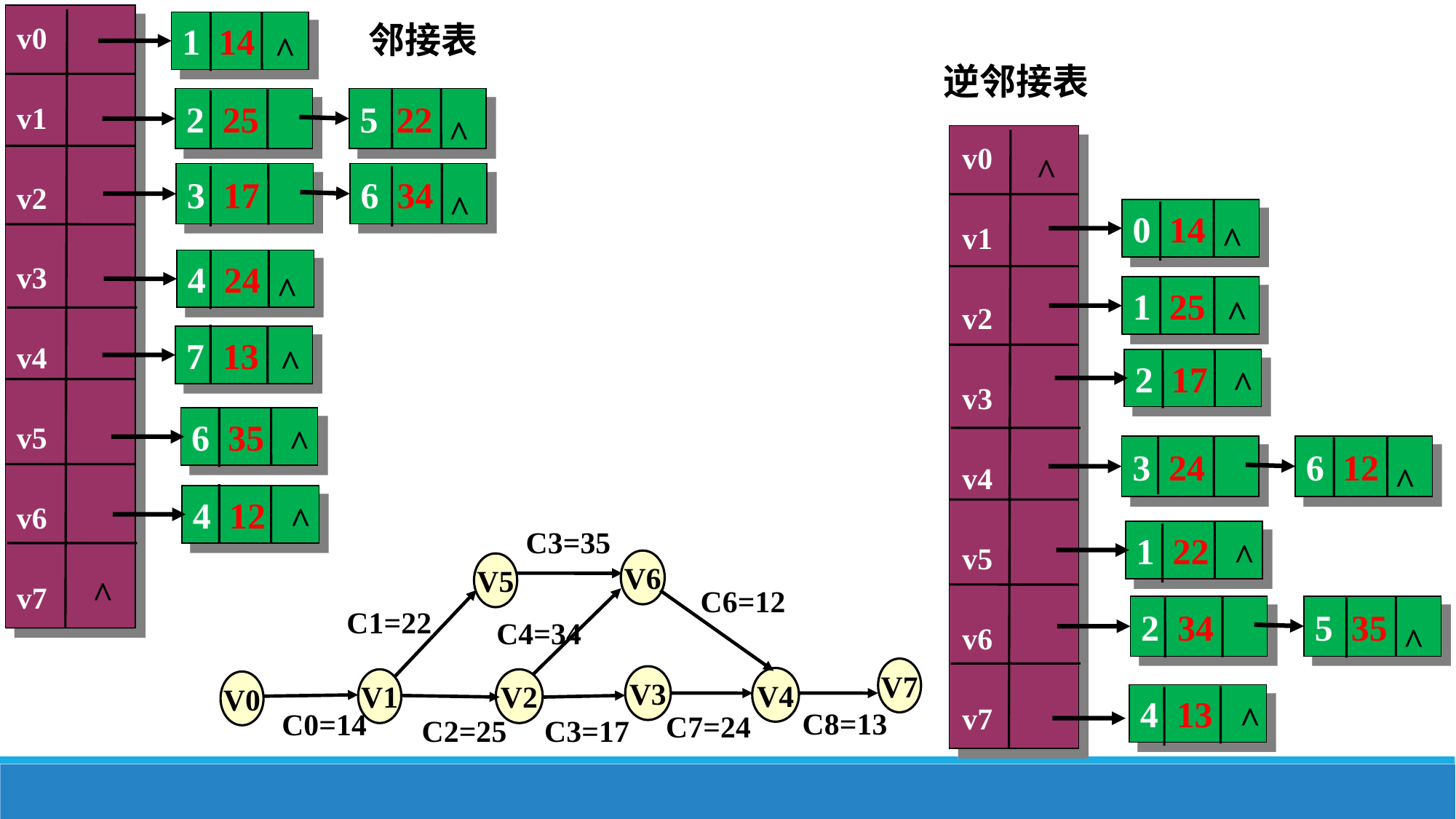

v0

v1

v2

v3

v4

v5

v6

v7

1  14

^

2  25
5  22

^

3  17
6  34

^

^
4  24

^

7  13

^

6  35

^

4  12

^

^

邻接表
逆邻接表

v0

v1

v2

v3

v4

v5

v6

v7

^
0  14

^

1  25

^
2  17

^

3  24
6  12

^

C3=35
V6
V5

C6=12

C1=22
C4=34
V7
V3
V4
V1
V2
V0

C8=13
C0=14
C7=24
C2=25
C3=17
1  22

^

2  34
5  35

^

^

4  13

^